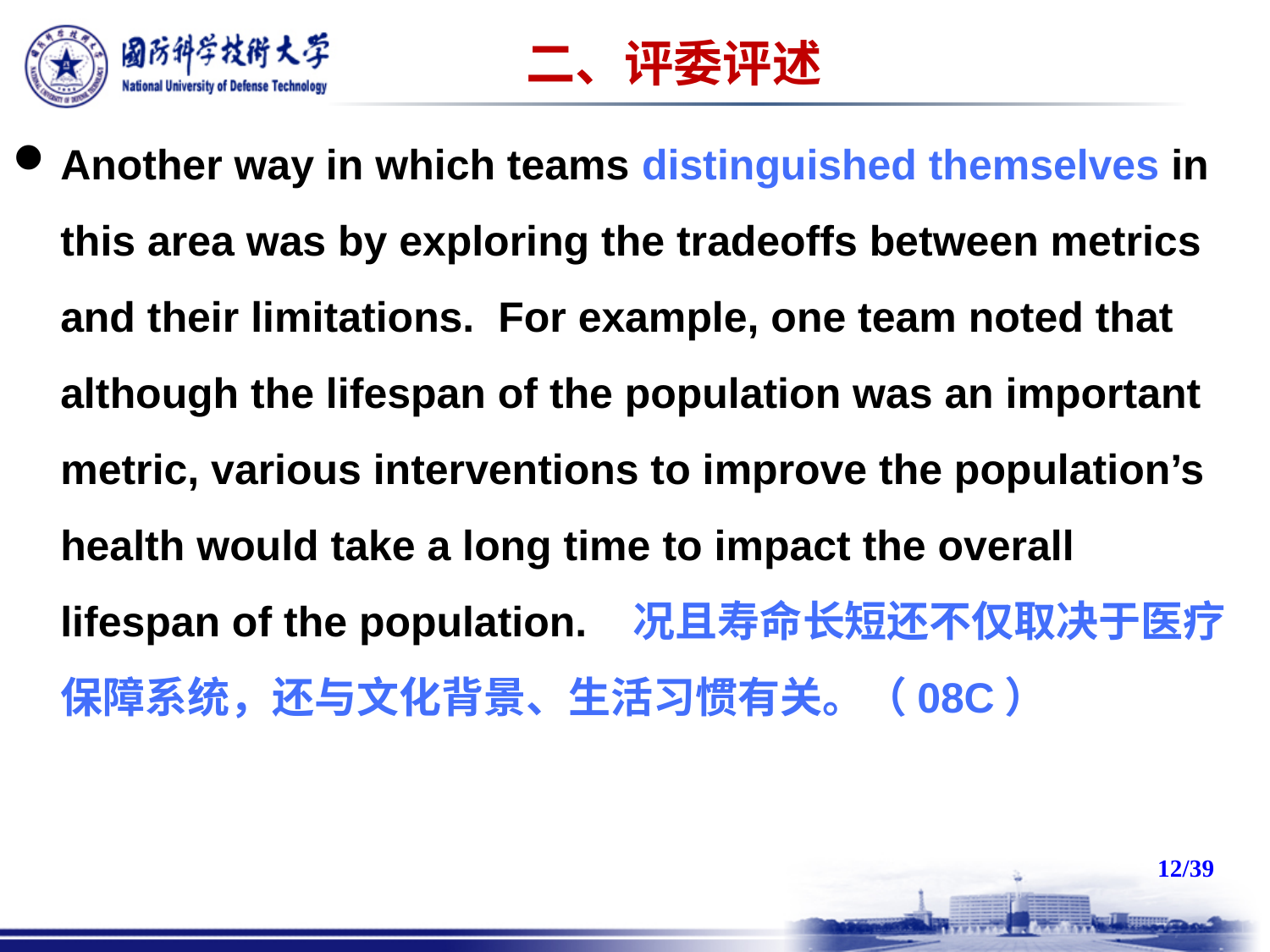

二、评委评述
Another way in which teams distinguished themselves in this area was by exploring the tradeoffs between metrics and their limitations.  For example, one team noted that although the lifespan of the population was an important metric, various interventions to improve the population’s health would take a long time to impact the overall lifespan of the population.   况且寿命长短还不仅取决于医疗保障系统，还与文化背景、生活习惯有关。（08C）